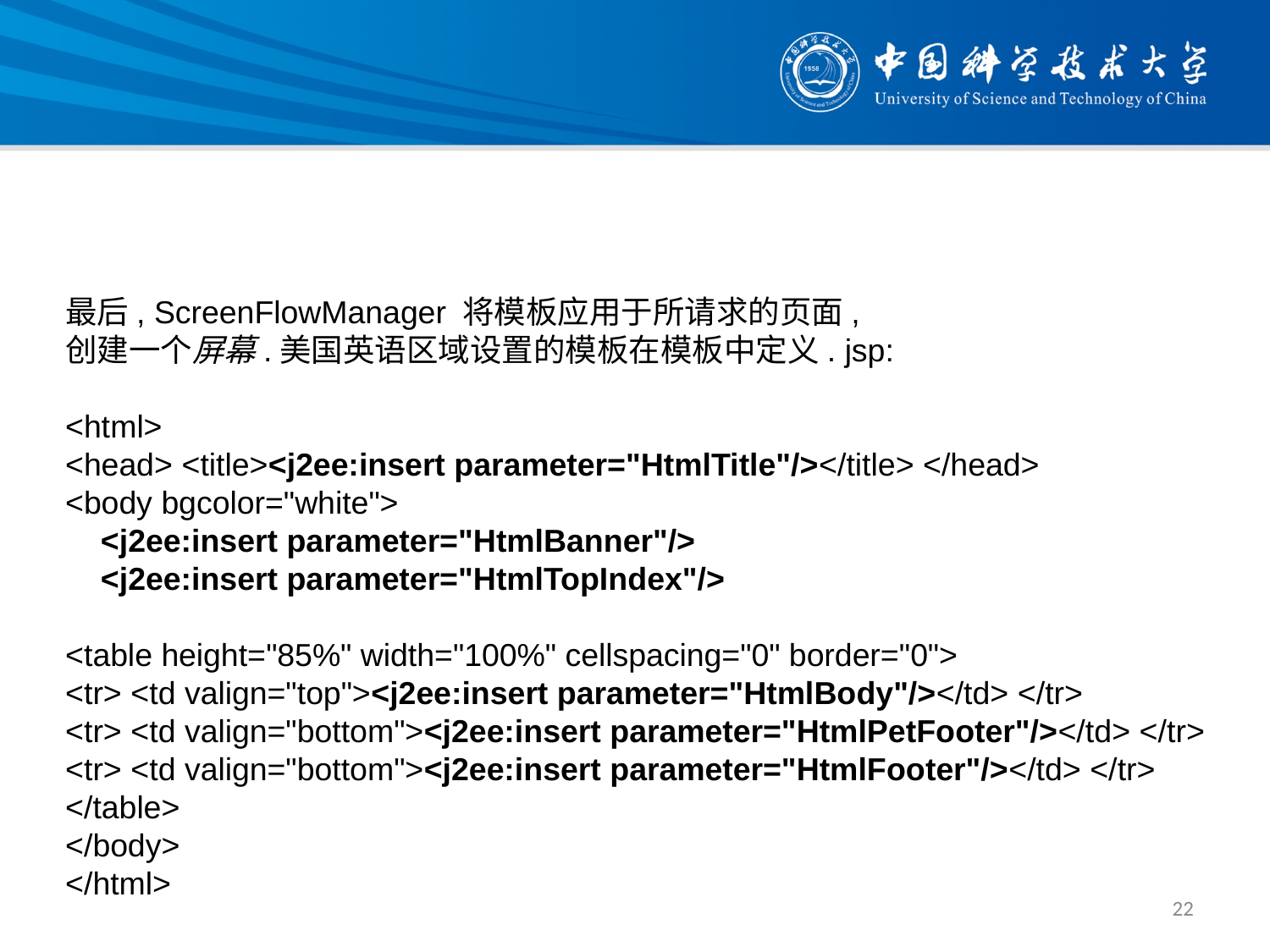

最后, ScreenFlowManager 将模板应用于所请求的页面,
创建一个屏幕.美国英语区域设置的模板在模板中定义. jsp:

<html>
<head> <title><j2ee:insert parameter="HtmlTitle"/></title> </head>
<body bgcolor="white">
    <j2ee:insert parameter="HtmlBanner"/>
    <j2ee:insert parameter="HtmlTopIndex"/>

<table height="85%" width="100%" cellspacing="0" border="0">
<tr> <td valign="top"><j2ee:insert parameter="HtmlBody"/></td> </tr>
<tr> <td valign="bottom"><j2ee:insert parameter="HtmlPetFooter"/></td> </tr>
<tr> <td valign="bottom"><j2ee:insert parameter="HtmlFooter"/></td> </tr>
</table>
</body>
</html>
22